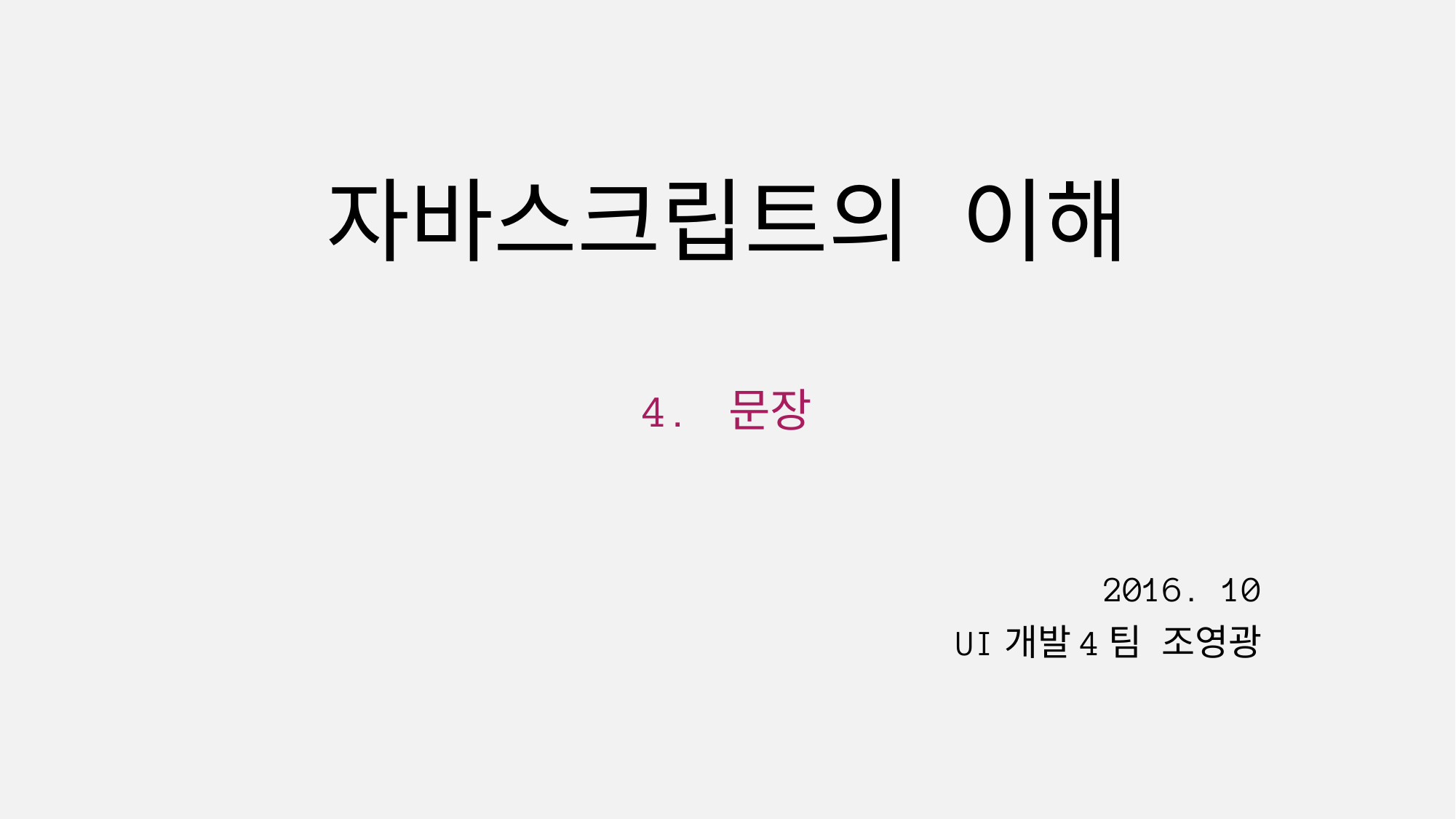

# 자바스크립트의 이해
4. 문장
2016. 10
UI개발4팀 조영광